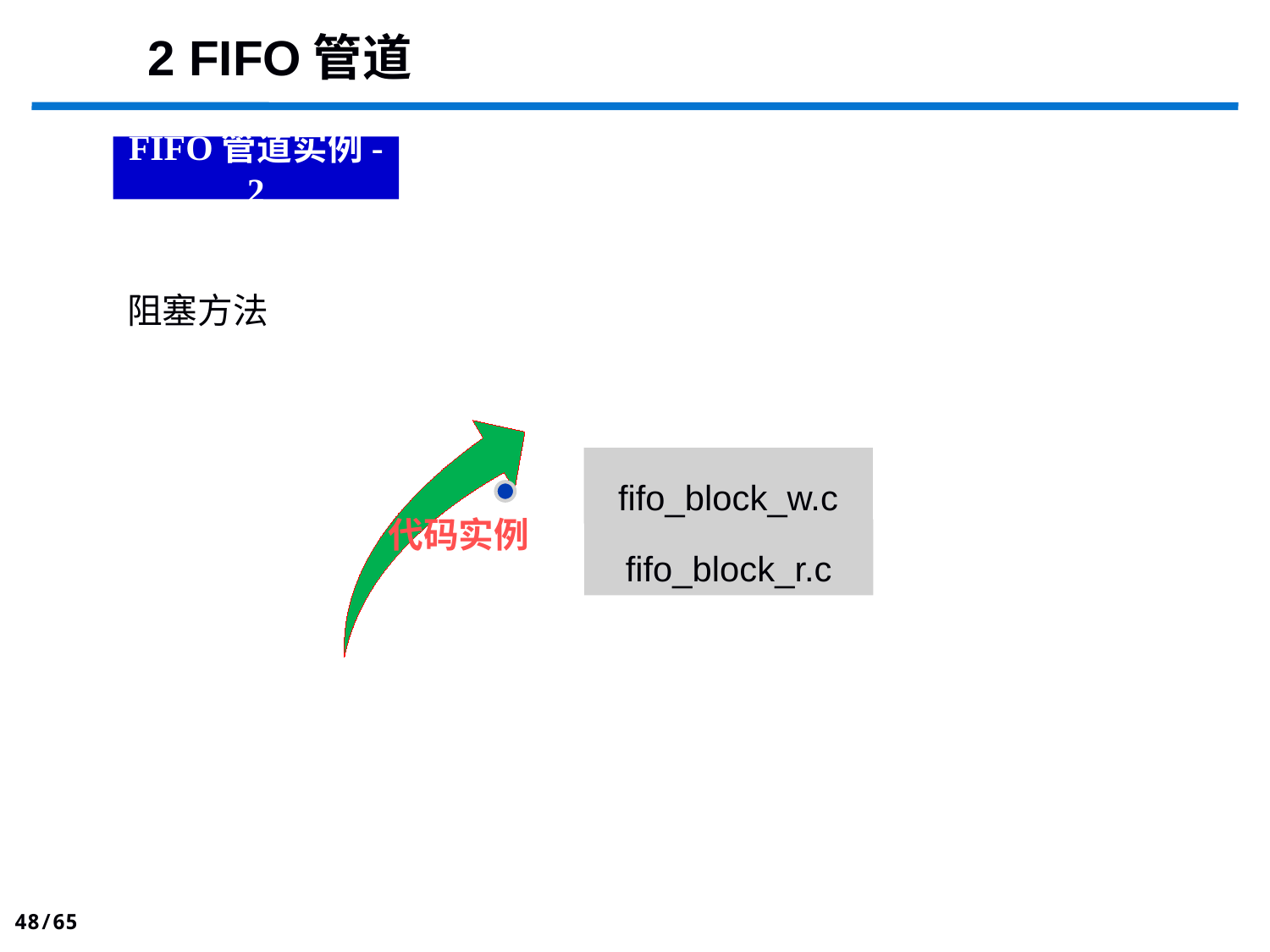

2 FIFO管道
FIFO管道实例-2
阻塞方法
代码实例
fifo_block_w.c
fifo_block_r.c